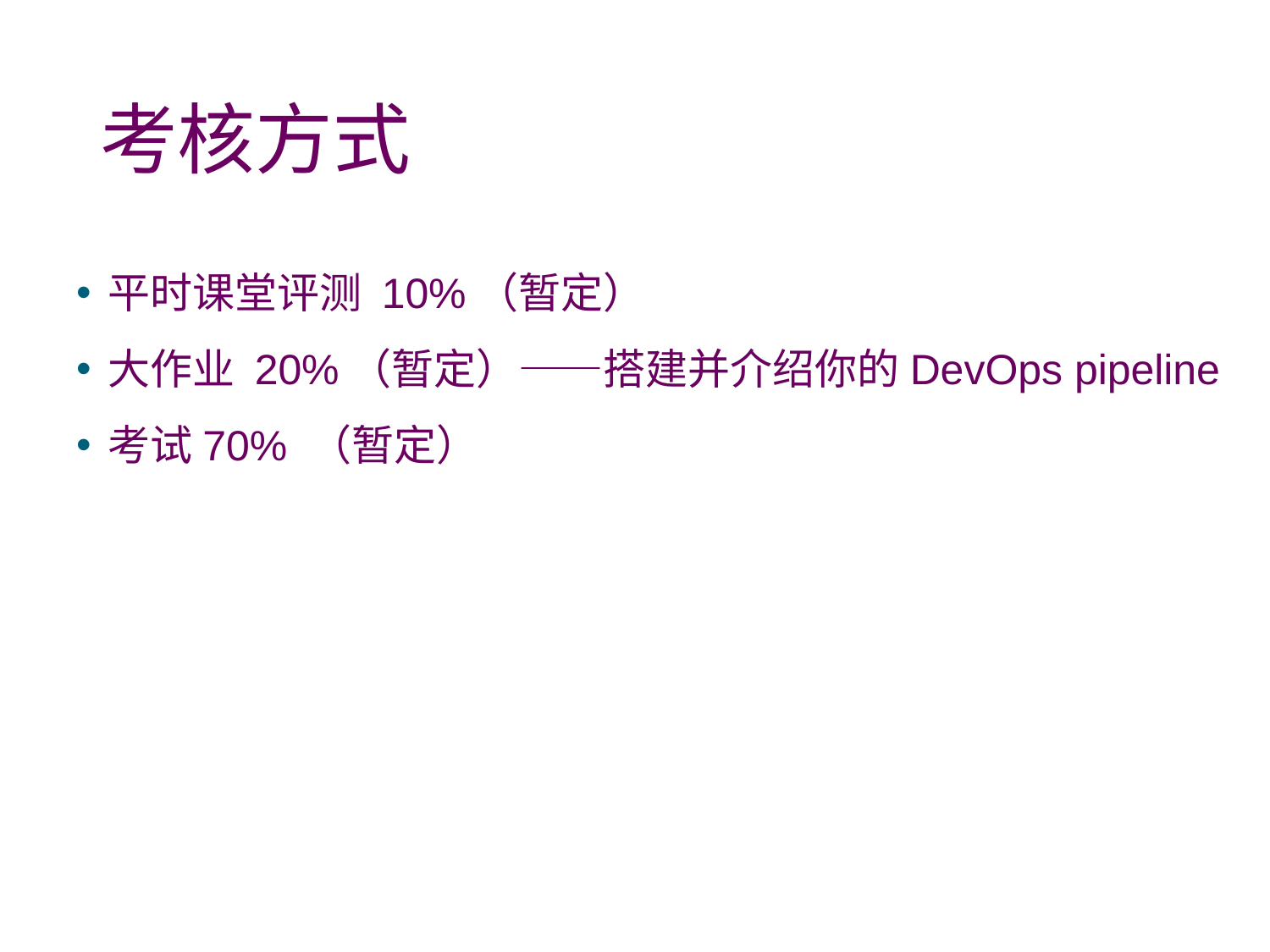

# 考核方式
平时课堂评测 10%（暂定）
大作业 20%（暂定）——搭建并介绍你的DevOps pipeline
考试70% （暂定）